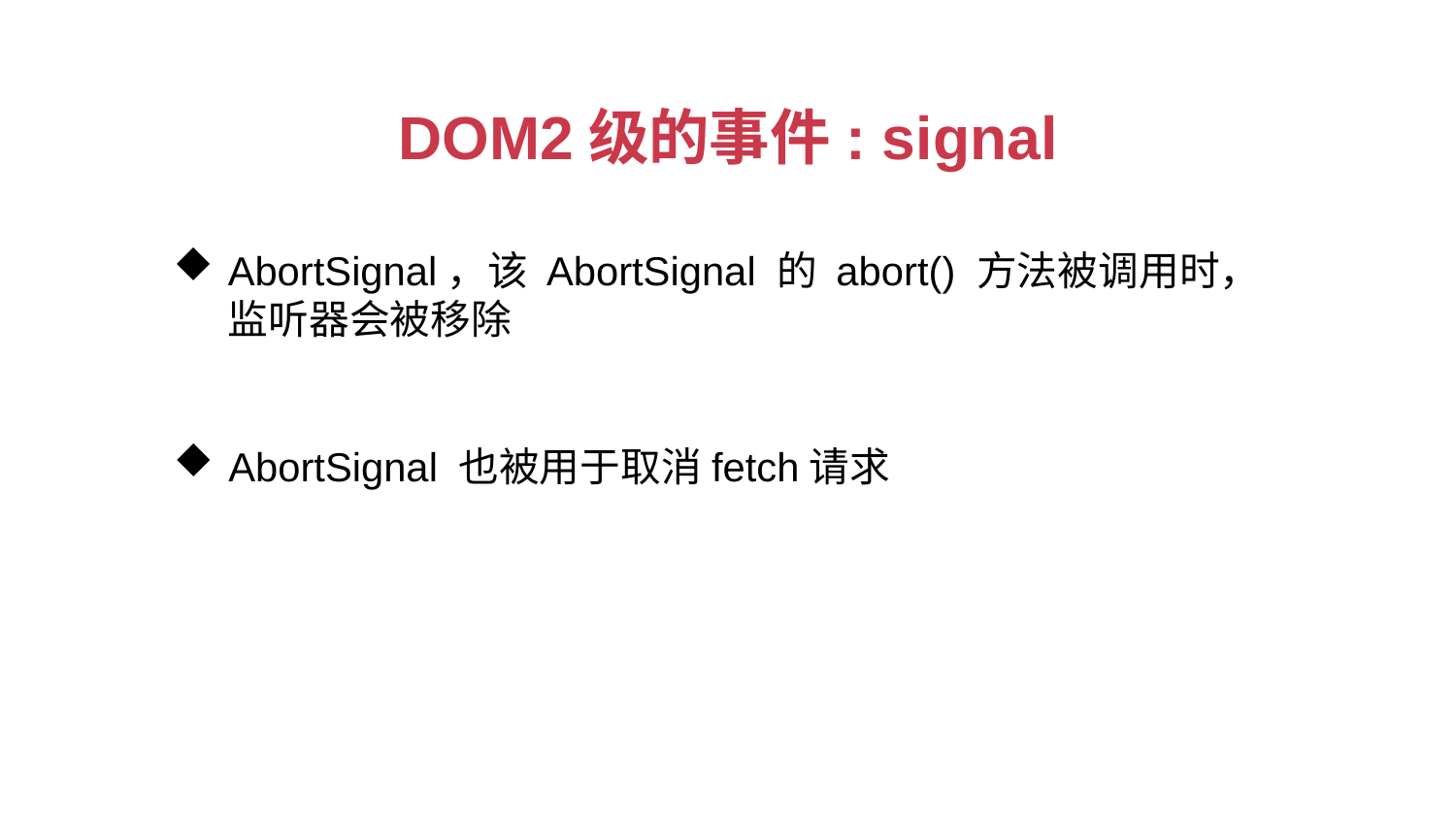

DOM2级的事件: signal
AbortSignal，该 AbortSignal 的 abort() 方法被调用时，监听器会被移除
AbortSignal 也被用于取消fetch请求